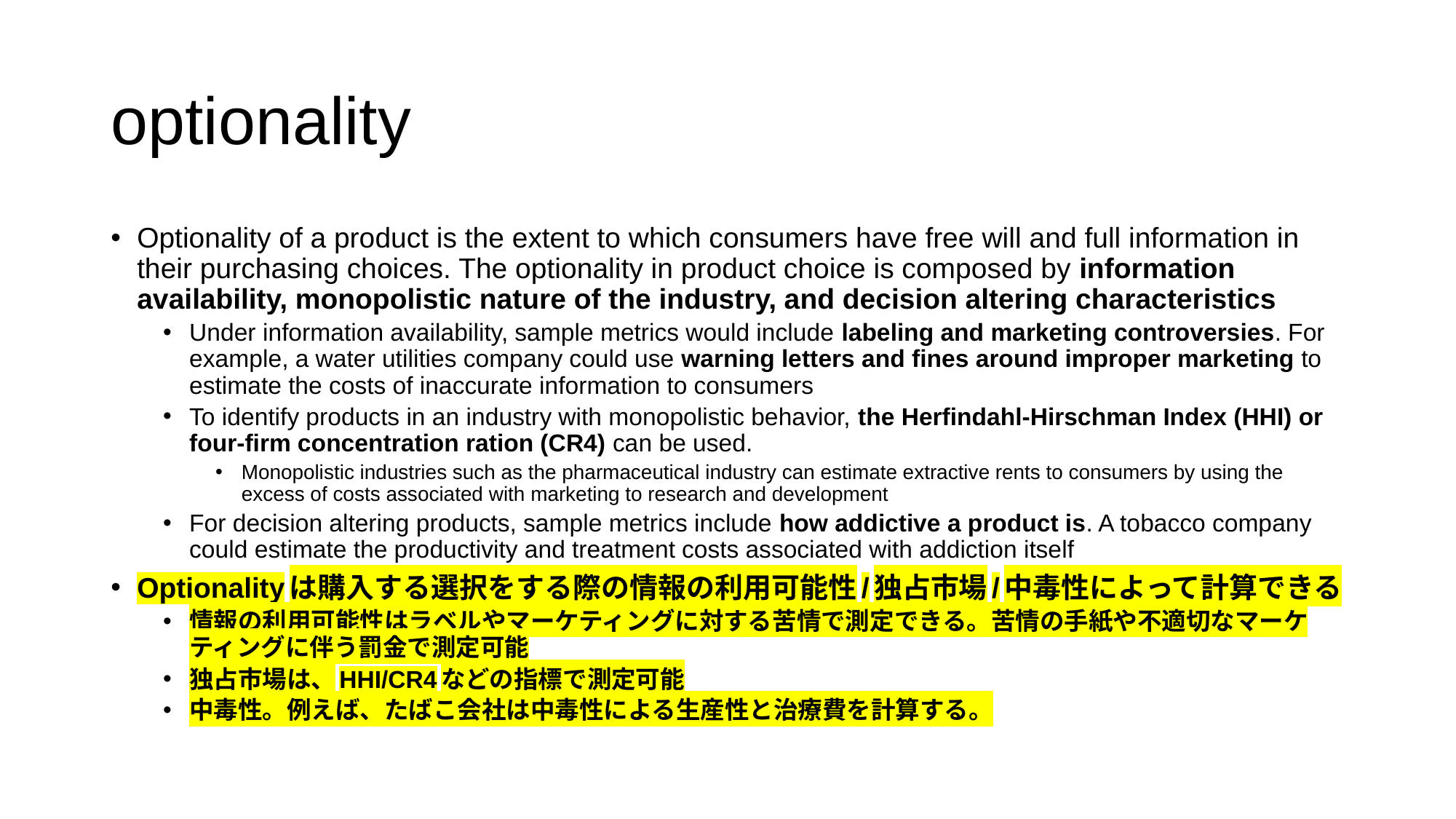

# optionality
Optionality of a product is the extent to which consumers have free will and full information in their purchasing choices. The optionality in product choice is composed by information availability, monopolistic nature of the industry, and decision altering characteristics
Under information availability, sample metrics would include labeling and marketing controversies. For example, a water utilities company could use warning letters and fines around improper marketing to estimate the costs of inaccurate information to consumers
To identify products in an industry with monopolistic behavior, the Herfindahl-Hirschman Index (HHI) or four-firm concentration ration (CR4) can be used.
Monopolistic industries such as the pharmaceutical industry can estimate extractive rents to consumers by using the excess of costs associated with marketing to research and development
For decision altering products, sample metrics include how addictive a product is. A tobacco company could estimate the productivity and treatment costs associated with addiction itself
Optionalityは購入する選択をする際の情報の利用可能性/独占市場/中毒性によって計算できる
情報の利用可能性はラベルやマーケティングに対する苦情で測定できる。苦情の手紙や不適切なマーケティングに伴う罰金で測定可能
独占市場は、HHI/CR4などの指標で測定可能
中毒性。例えば、たばこ会社は中毒性による生産性と治療費を計算する。